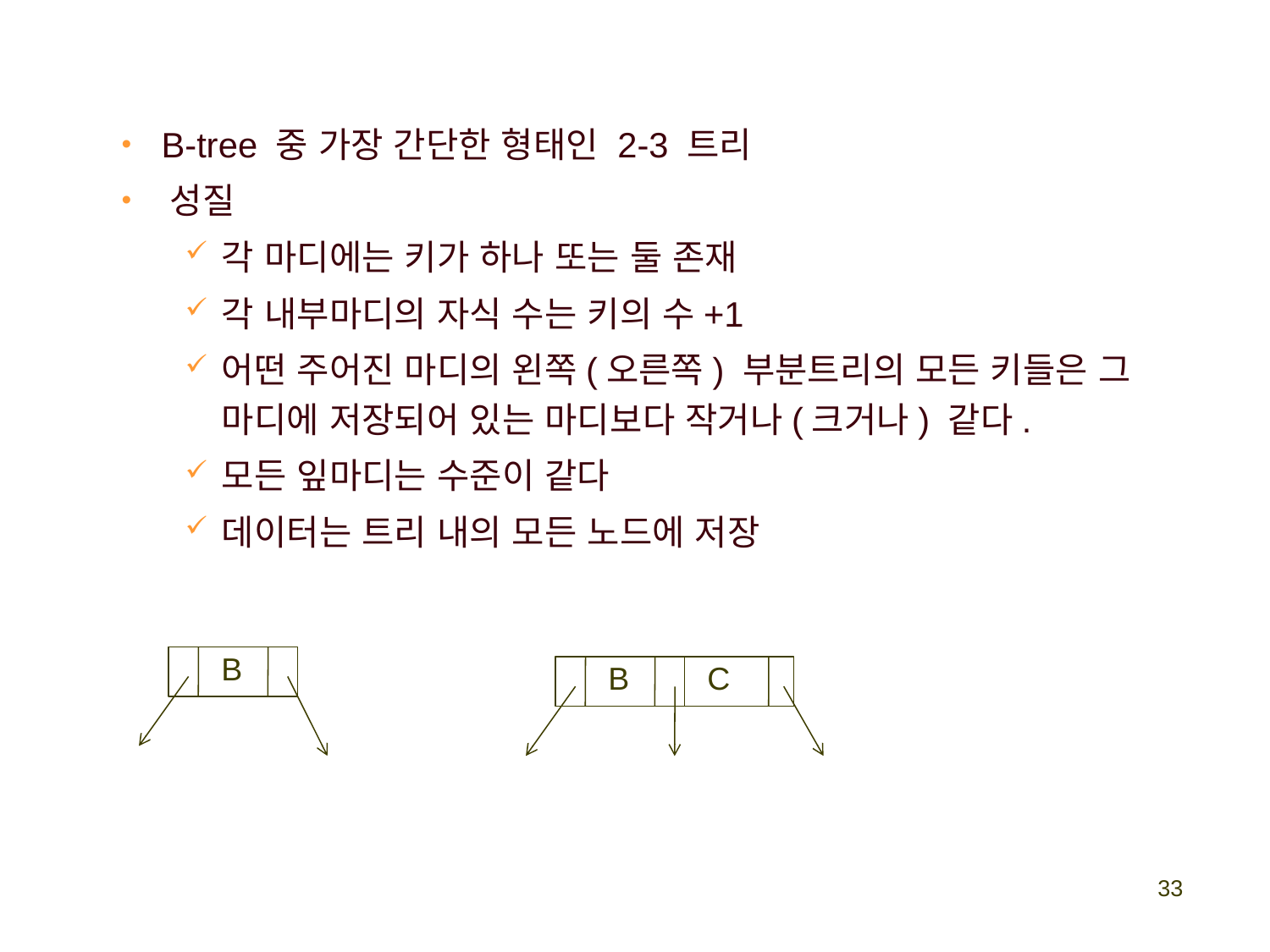

B-tree 중 가장 간단한 형태인 2-3 트리
 성질
각 마디에는 키가 하나 또는 둘 존재
각 내부마디의 자식 수는 키의 수+1
어떤 주어진 마디의 왼쪽(오른쪽) 부분트리의 모든 키들은 그 마디에 저장되어 있는 마디보다 작거나(크거나) 같다.
모든 잎마디는 수준이 같다
데이터는 트리 내의 모든 노드에 저장

B

B

C
33